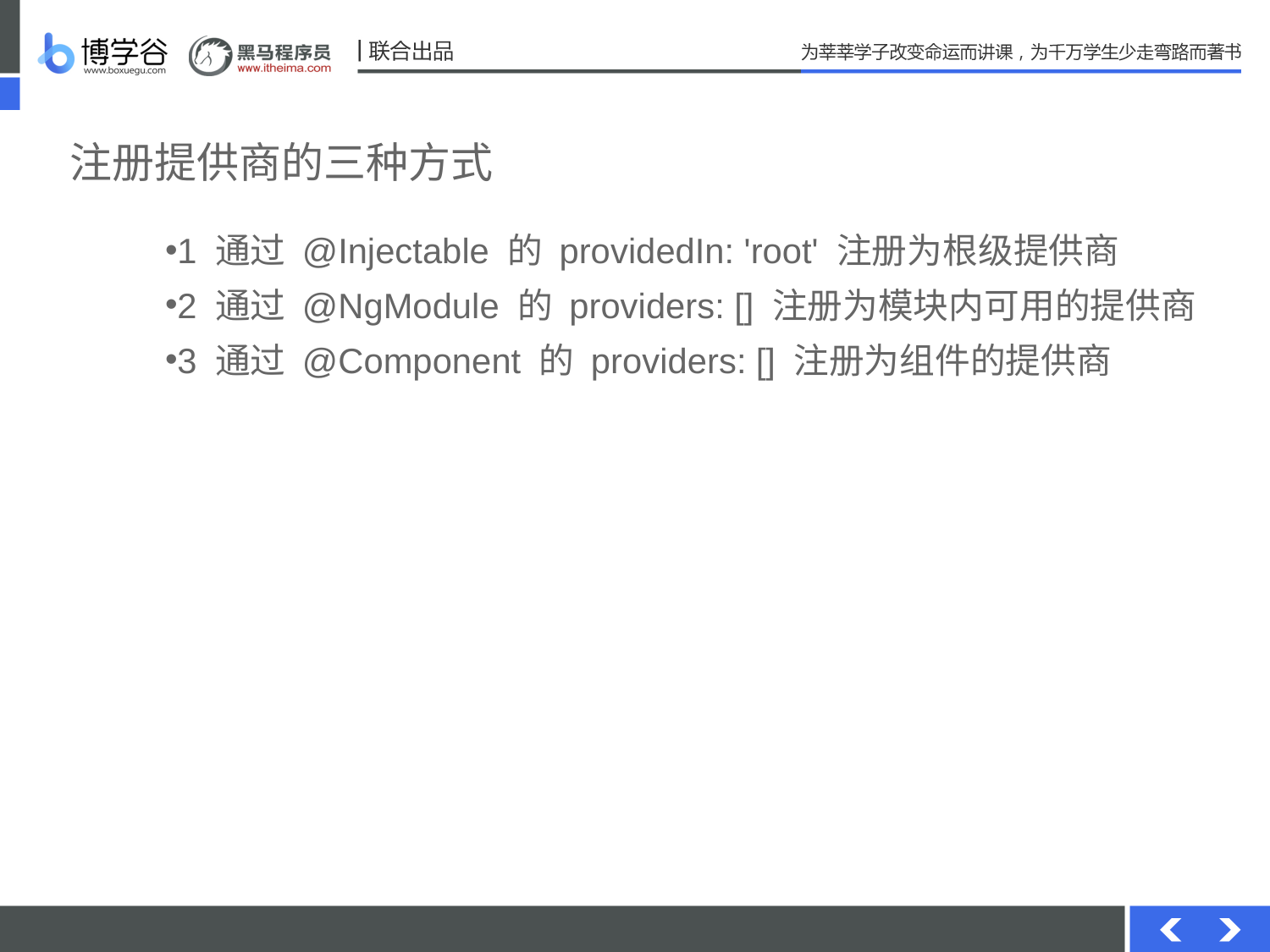

# 注册提供商的三种方式
1 通过 @Injectable 的 providedIn: 'root' 注册为根级提供商
2 通过 @NgModule 的 providers: [] 注册为模块内可用的提供商
3 通过 @Component 的 providers: [] 注册为组件的提供商